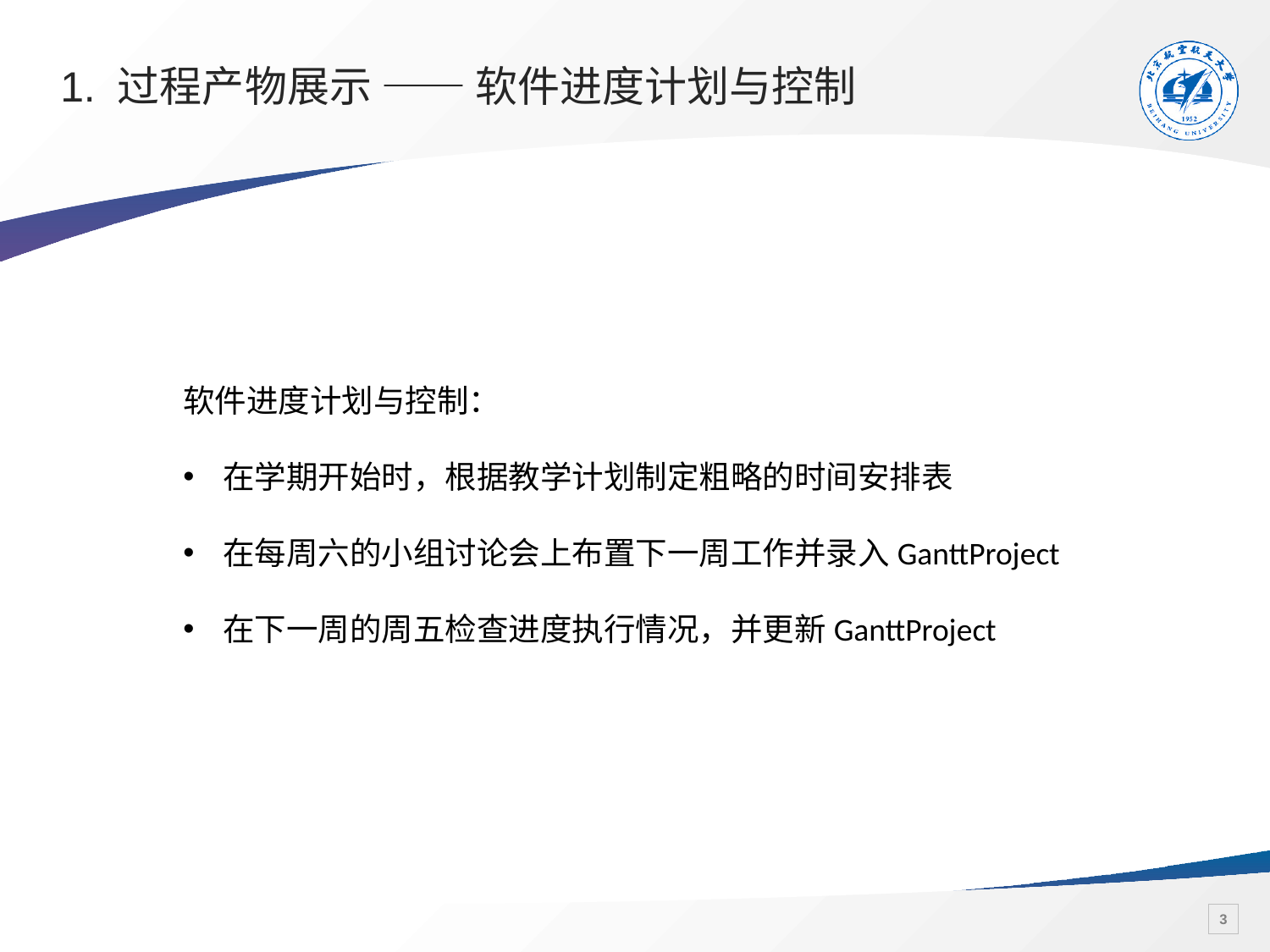

# 1. 过程产物展示 —— 软件进度计划与控制

软件进度计划与控制：
在学期开始时，根据教学计划制定粗略的时间安排表
在每周六的小组讨论会上布置下一周工作并录入GanttProject
在下一周的周五检查进度执行情况，并更新GanttProject